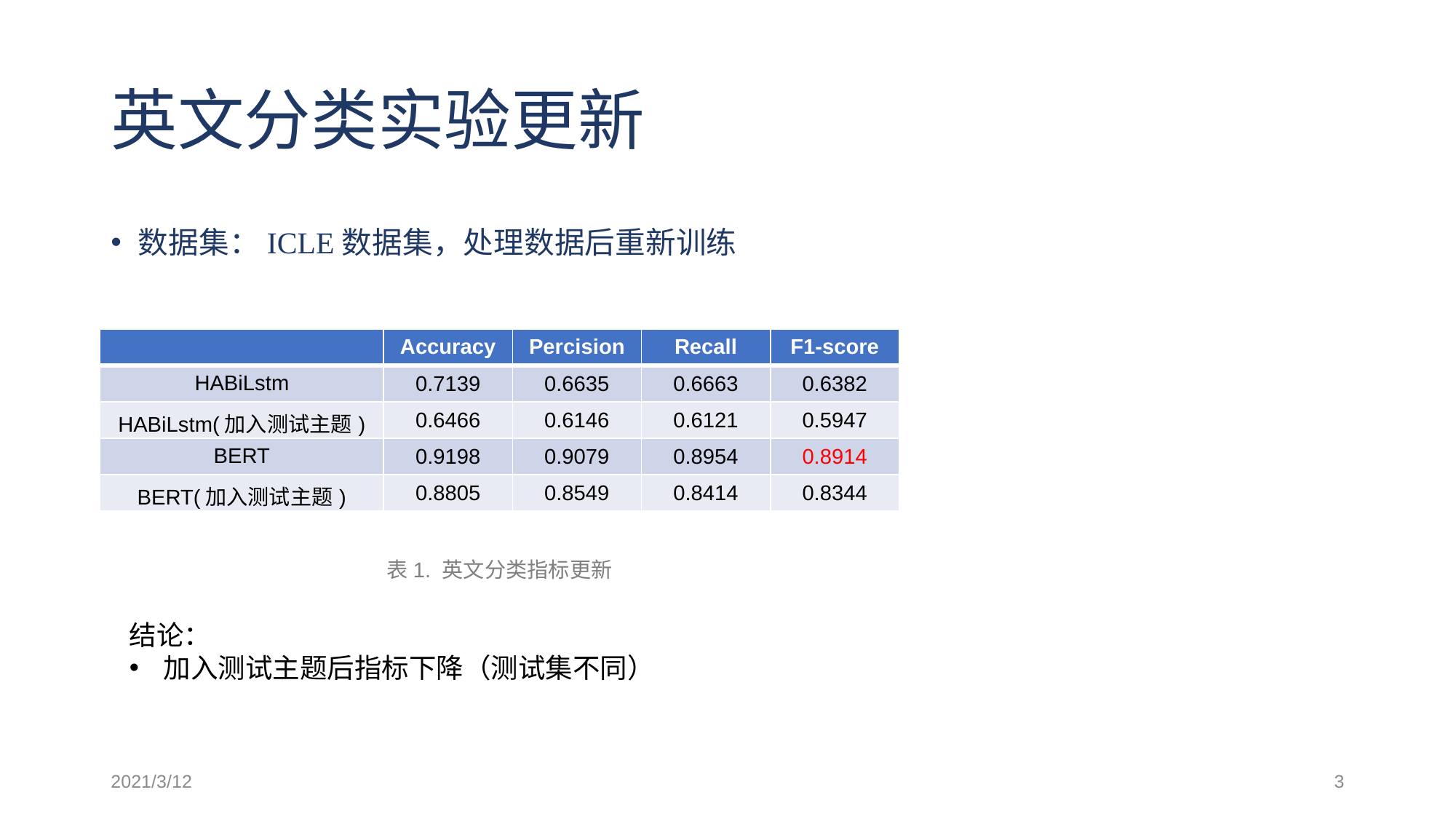

# 英文分类实验更新
数据集：ICLE数据集，处理数据后重新训练

|  | Accuracy | Percision | Recall | F1-score |
| --- | --- | --- | --- | --- |
| HABiLstm | 0.7139 | 0.6635 | 0.6663 | 0.6382 |
| HABiLstm(加入测试主题) | 0.6466 | 0.6146 | 0.6121 | 0.5947 |
| BERT | 0.9198 | 0.9079 | 0.8954 | 0.8914 |
| BERT(加入测试主题) | 0.8805 | 0.8549 | 0.8414 | 0.8344 |
表1. 英文分类指标更新
结论：
加入测试主题后指标下降（测试集不同）
2021/3/12
3